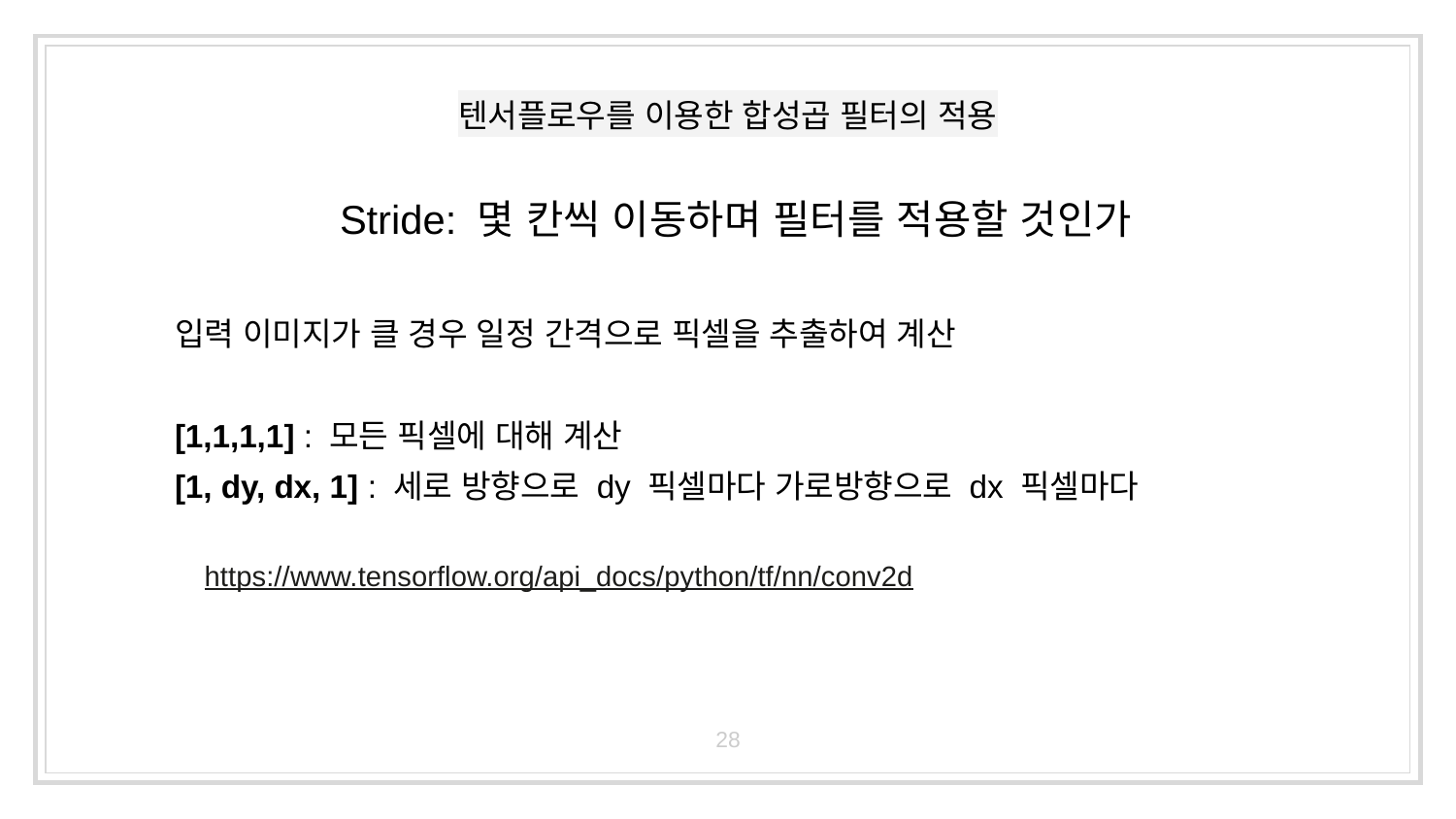

# 텐서플로우를 이용한 합성곱 필터의 적용
Stride: 몇 칸씩 이동하며 필터를 적용할 것인가
입력 이미지가 클 경우 일정 간격으로 픽셀을 추출하여 계산

[1,1,1,1] : 모든 픽셀에 대해 계산
[1, dy, dx, 1] : 세로 방향으로 dy 픽셀마다 가로방향으로 dx 픽셀마다

https://www.tensorflow.org/api_docs/python/tf/nn/conv2d
28